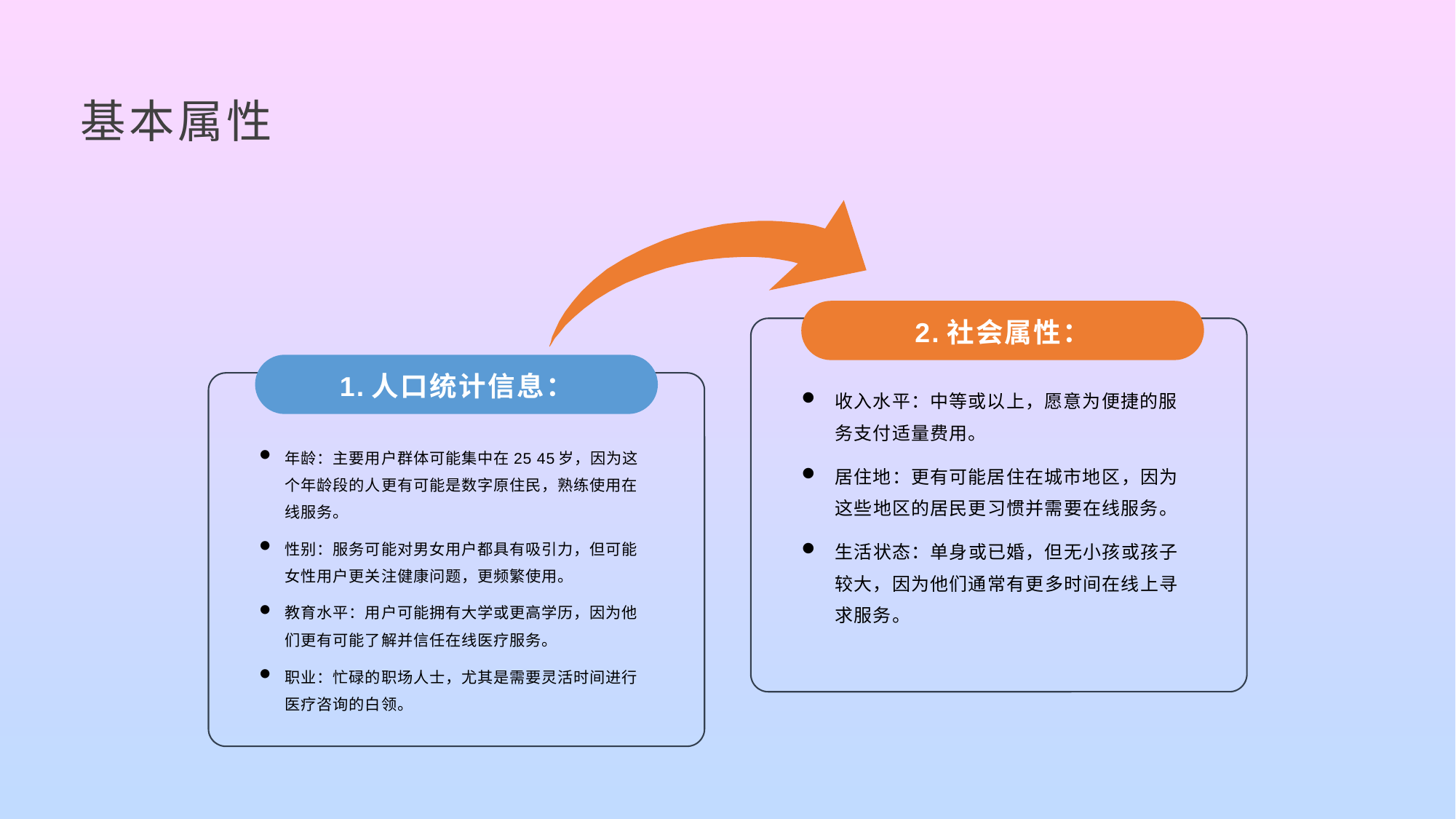

基本属性

2.社会属性：

1.人口统计信息：

收入水平：中等或以上，愿意为便捷的服务支付适量费用。
居住地：更有可能居住在城市地区，因为这些地区的居民更习惯并需要在线服务。
生活状态：单身或已婚，但无小孩或孩子较大，因为他们通常有更多时间在线上寻求服务。
年龄：主要用户群体可能集中在25 45岁，因为这个年龄段的人更有可能是数字原住民，熟练使用在线服务。
性别：服务可能对男女用户都具有吸引力，但可能女性用户更关注健康问题，更频繁使用。
教育水平：用户可能拥有大学或更高学历，因为他们更有可能了解并信任在线医疗服务。
职业：忙碌的职场人士，尤其是需要灵活时间进行医疗咨询的白领。